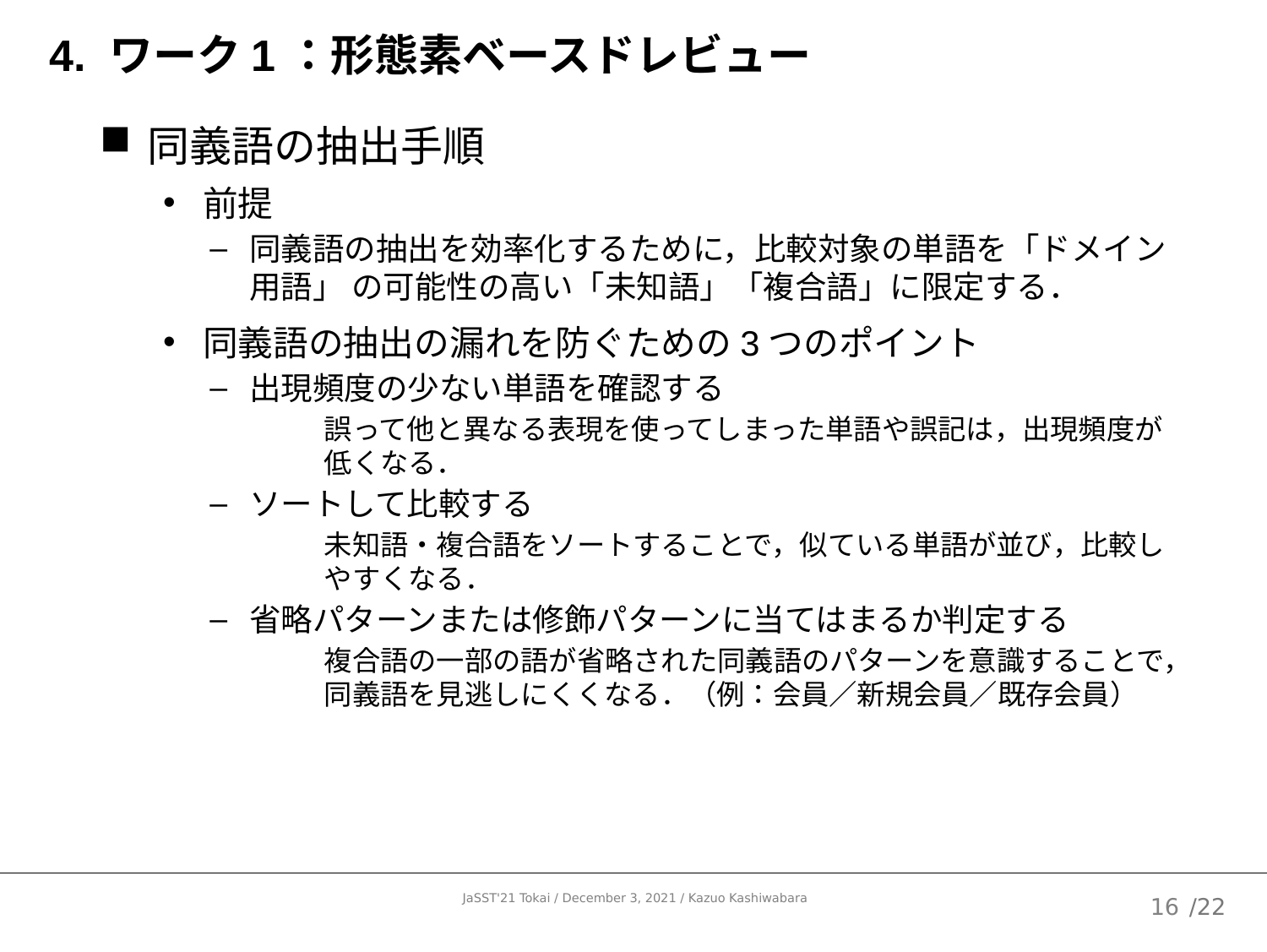

# 4. ワーク1：形態素ベースドレビュー
同義語の抽出手順
前提
同義語の抽出を効率化するために，比較対象の単語を「ドメイン用語」 の可能性の高い「未知語」「複合語」に限定する．
同義語の抽出の漏れを防ぐための3つのポイント
出現頻度の少ない単語を確認する
誤って他と異なる表現を使ってしまった単語や誤記は，出現頻度が低くなる．
ソートして比較する
未知語・複合語をソートすることで，似ている単語が並び，比較しやすくなる．
省略パターンまたは修飾パターンに当てはまるか判定する
複合語の一部の語が省略された同義語のパターンを意識することで，同義語を見逃しにくくなる．（例：会員／新規会員／既存会員）
16